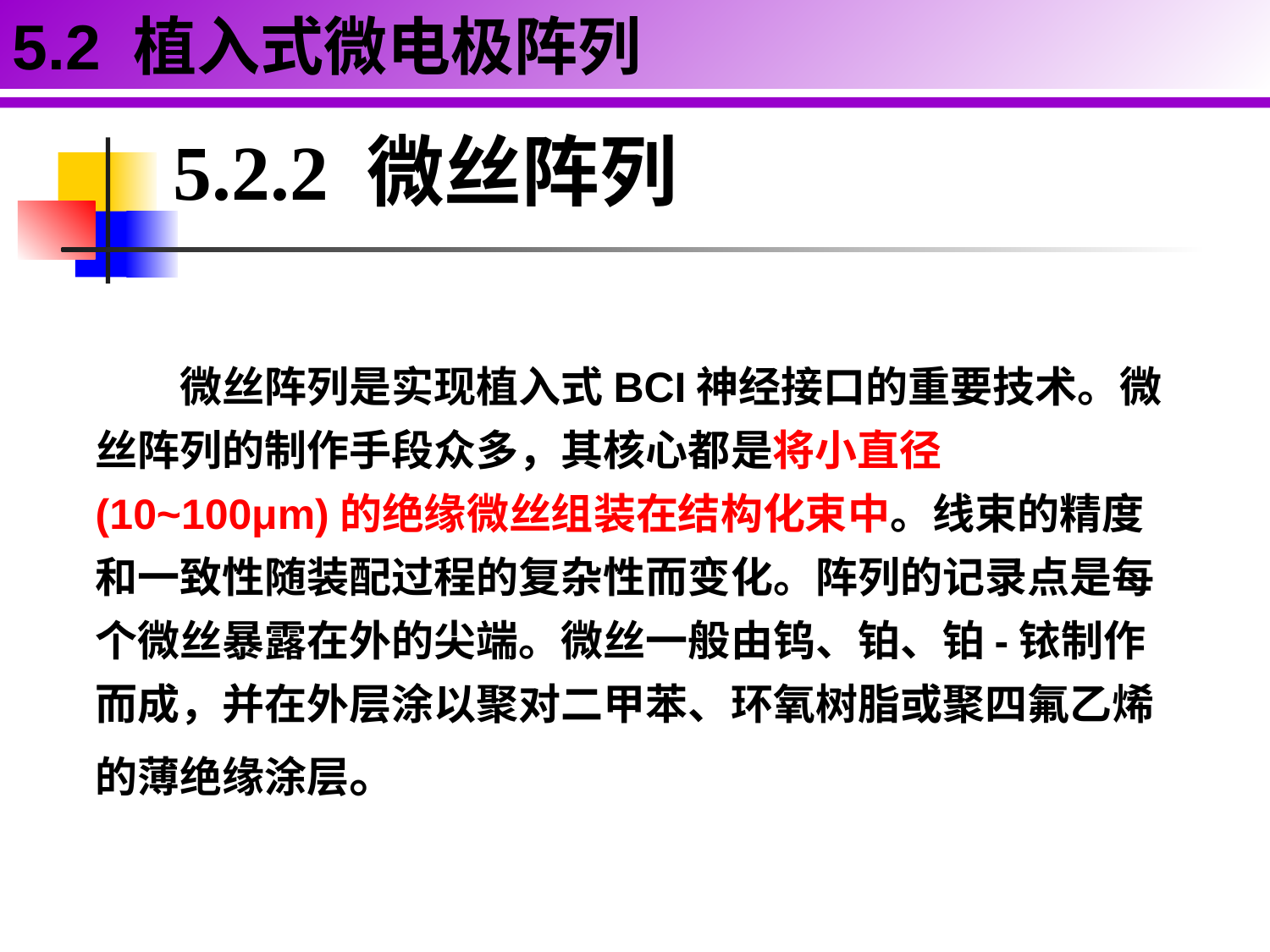

5.2 植入式微电极阵列

5.2.2 微丝阵列
微丝阵列是实现植入式BCI神经接口的重要技术。微丝阵列的制作手段众多，其核心都是将小直径(10~100μm)的绝缘微丝组装在结构化束中。线束的精度和一致性随装配过程的复杂性而变化。阵列的记录点是每个微丝暴露在外的尖端。微丝一般由钨、铂、铂-铱制作而成，并在外层涂以聚对二甲苯、环氧树脂或聚四氟乙烯的薄绝缘涂层。